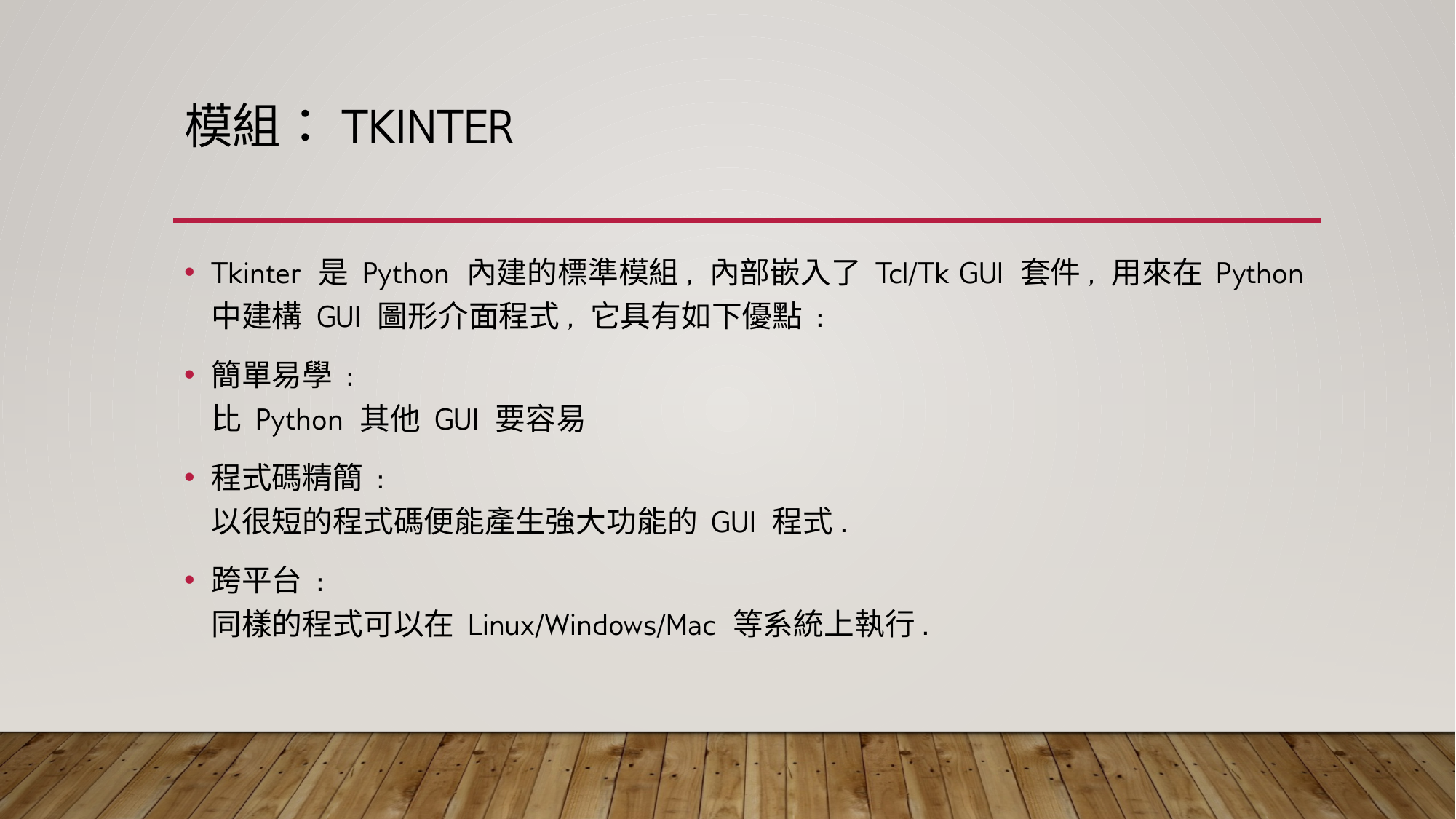

# 模組：Tkinter
Tkinter 是 Python 內建的標準模組, 內部嵌入了 Tcl/Tk GUI 套件, 用來在 Python 中建構 GUI 圖形介面程式, 它具有如下優點 :
簡單易學 :
比 Python 其他 GUI 要容易
程式碼精簡 :
以很短的程式碼便能產生強大功能的 GUI 程式.
跨平台 :
同樣的程式可以在 Linux/Windows/Mac 等系統上執行.